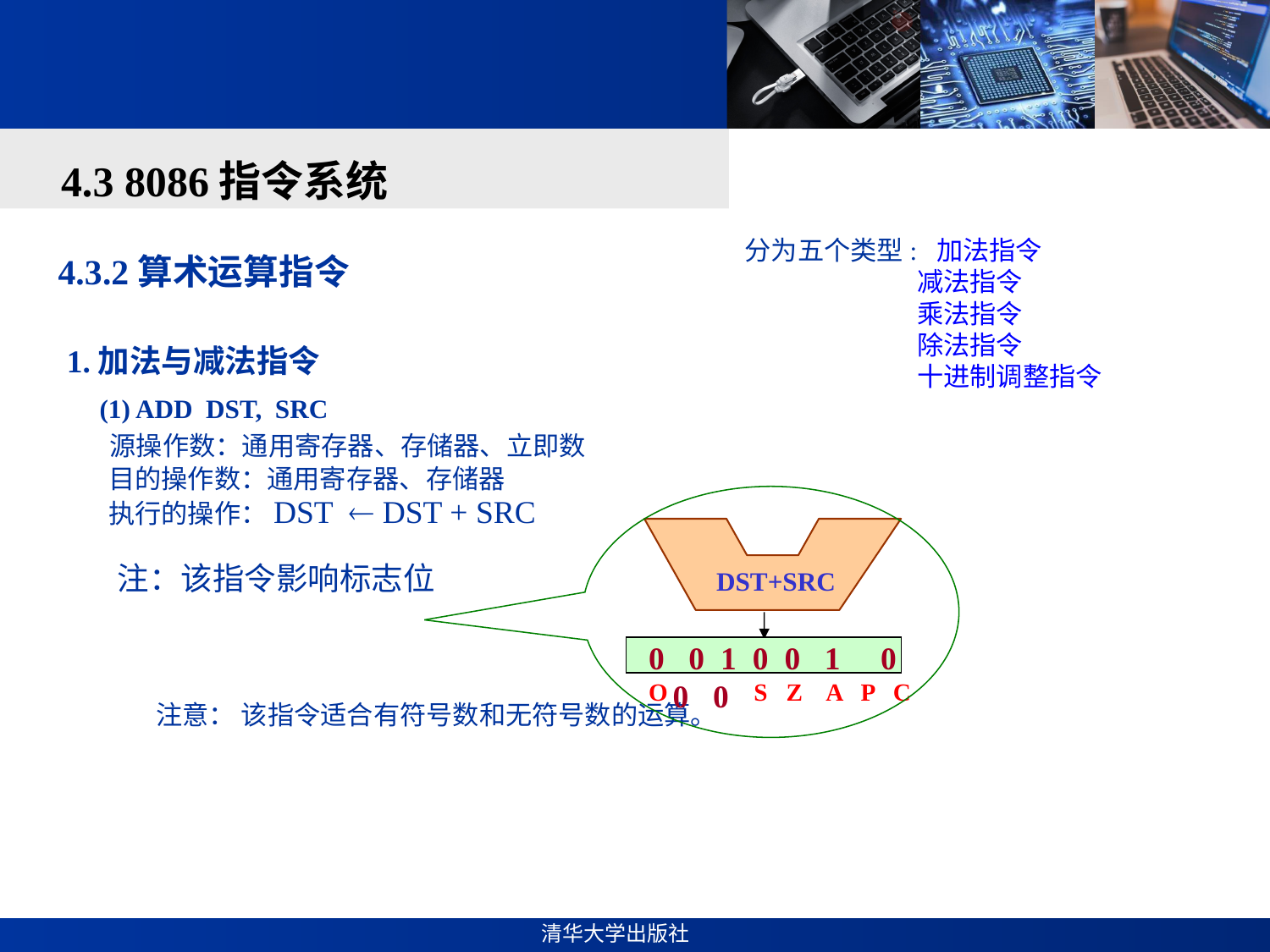

#
4.3 8086指令系统
分为五个类型:  加法指令
                            减法指令
                            乘法指令
                            除法指令
                            十进制调整指令
4.3.2算术运算指令
1.加法与减法指令
     (1) ADD  DST,  SRC
      源操作数：通用寄存器、存储器、立即数
      目的操作数：通用寄存器、存储器
      执行的操作：DST  ← DST + SRC

      注：该指令影响标志位

              注意： 该指令适合有符号数和无符号数的运算。

   DST+SRC

0   0  1  0  0   1     0    0   0

     O              S   Z    A   P   C